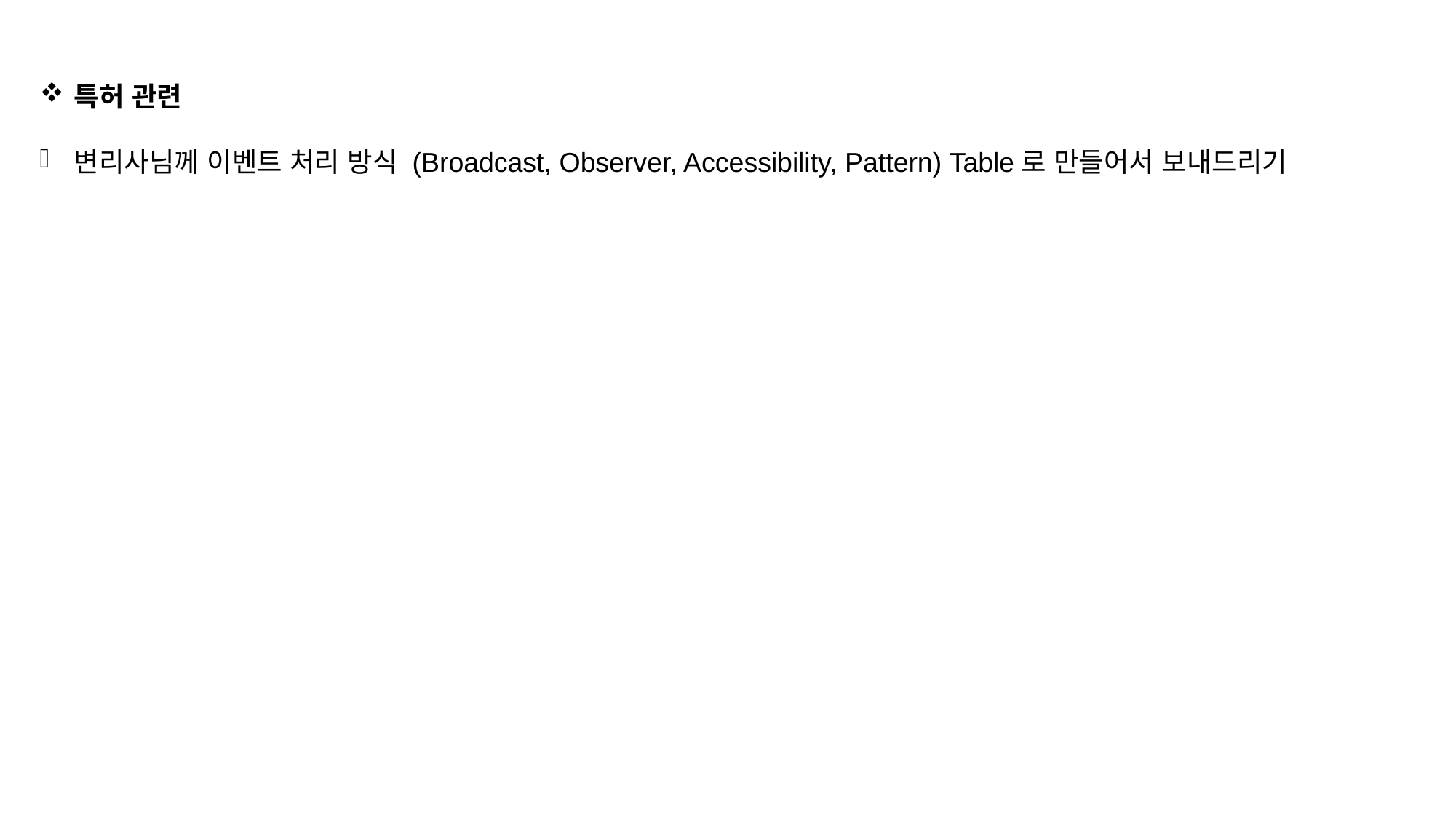

특허 관련
변리사님께 이벤트 처리 방식 (Broadcast, Observer, Accessibility, Pattern) Table로 만들어서 보내드리기